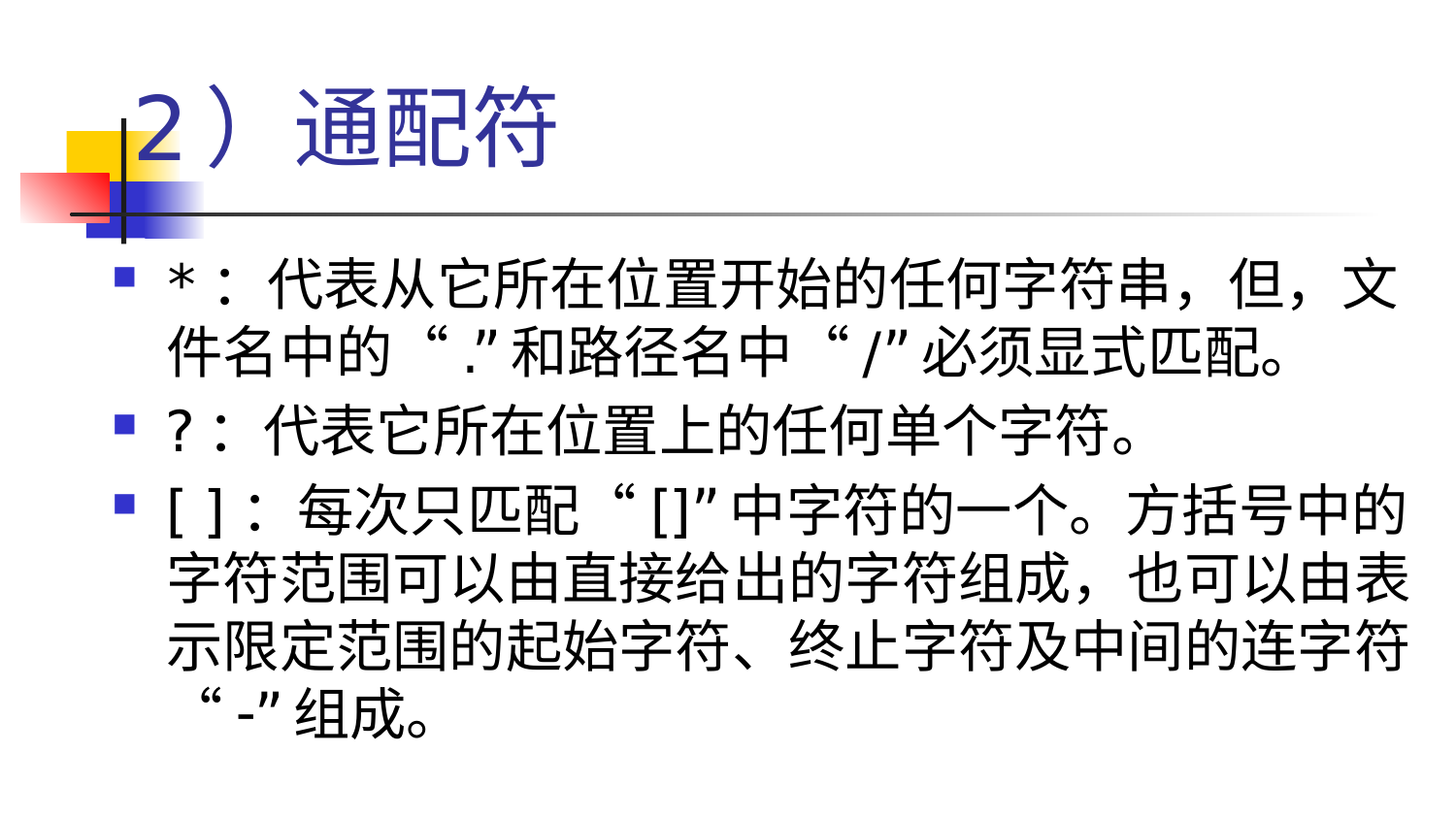

# 2）通配符
*：代表从它所在位置开始的任何字符串，但，文件名中的“.”和路径名中“/”必须显式匹配。
?：代表它所在位置上的任何单个字符。
[ ]：每次只匹配“[]”中字符的一个。方括号中的字符范围可以由直接给出的字符组成，也可以由表示限定范围的起始字符、终止字符及中间的连字符“-”组成。